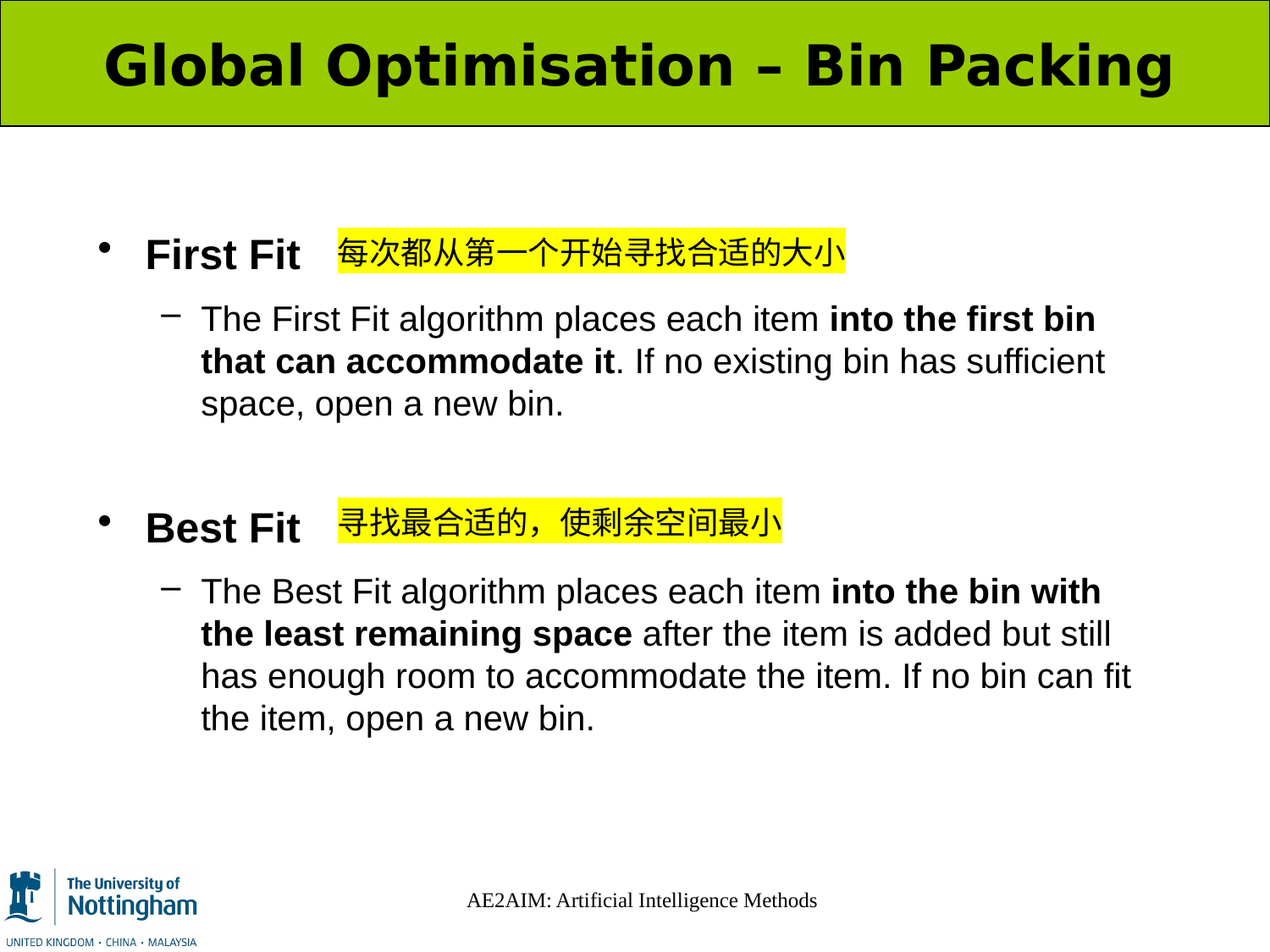

# Global Optimisation – Bin Packing
First Fit
The First Fit algorithm places each item into the first bin that can accommodate it. If no existing bin has sufficient space, open a new bin.

Best Fit
The Best Fit algorithm places each item into the bin with the least remaining space after the item is added but still has enough room to accommodate the item. If no bin can fit the item, open a new bin.
每次都从第一个开始寻找合适的大小
寻找最合适的，使剩余空间最小
AE2AIM: Artificial Intelligence Methods